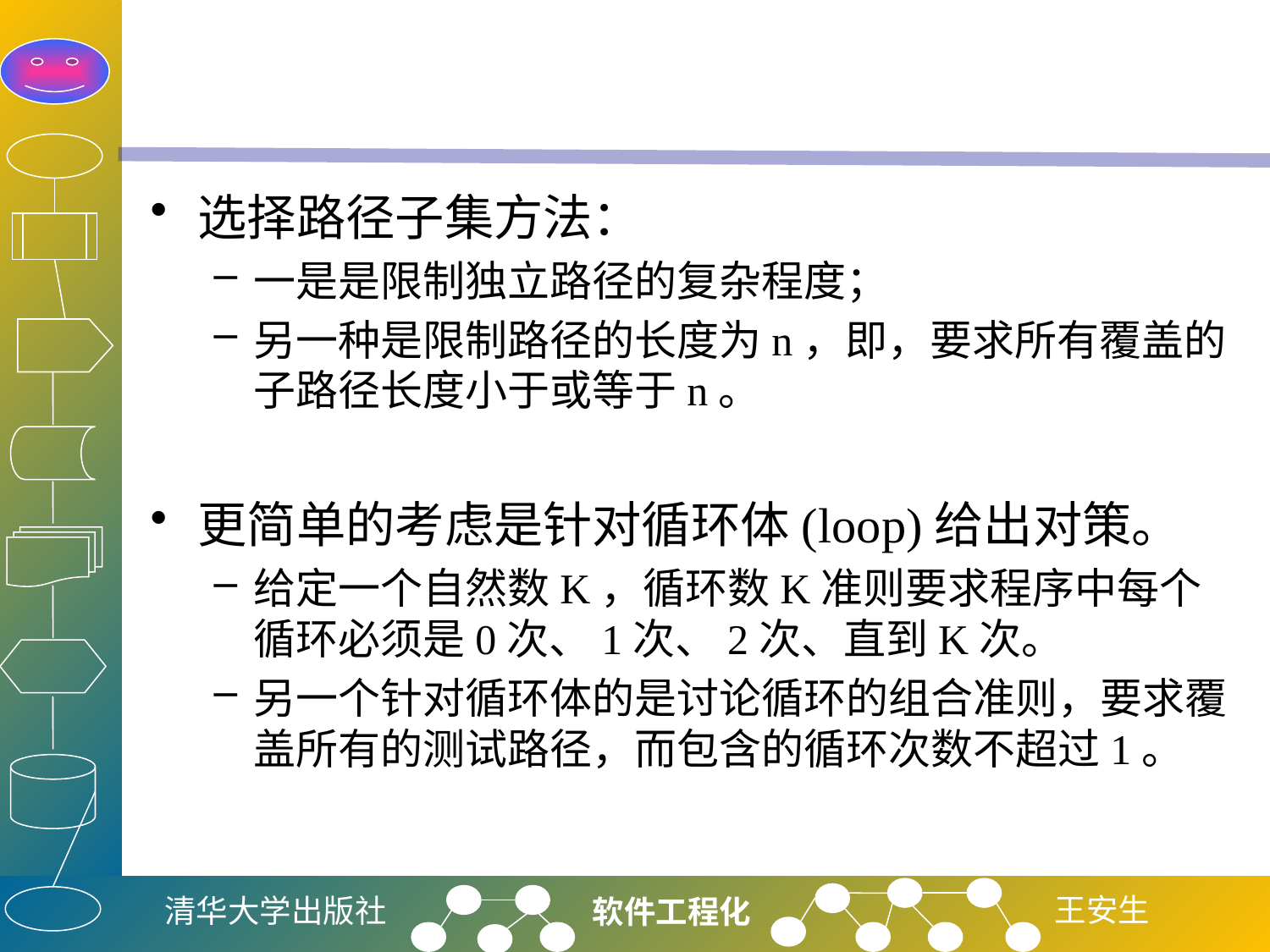

#
选择路径子集方法：
一是是限制独立路径的复杂程度；
另一种是限制路径的长度为n，即，要求所有覆盖的子路径长度小于或等于n。

更简单的考虑是针对循环体(loop)给出对策。
给定一个自然数K，循环数K准则要求程序中每个循环必须是0次、1次、2次、直到K次。
另一个针对循环体的是讨论循环的组合准则，要求覆盖所有的测试路径，而包含的循环次数不超过1。